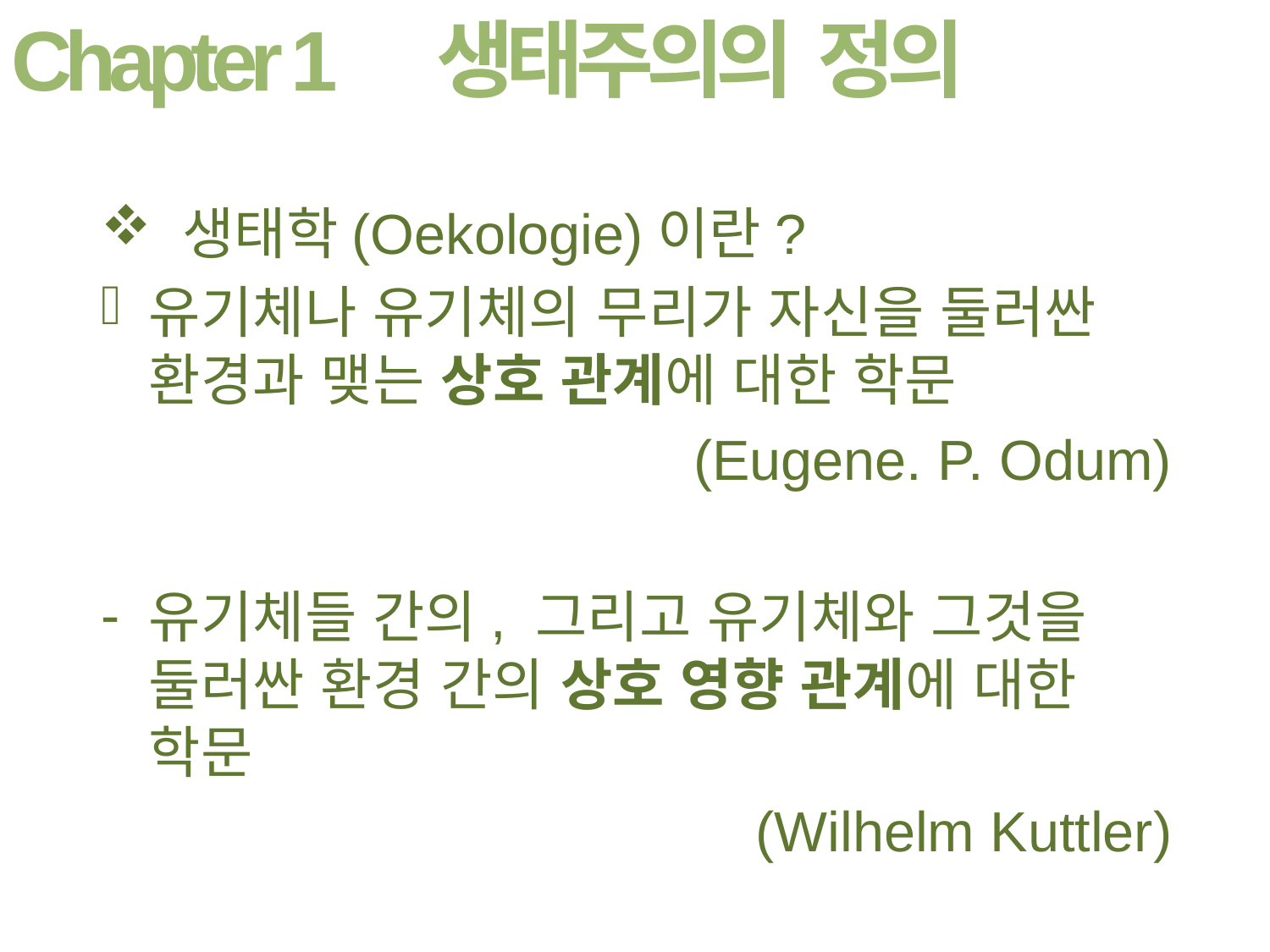

Chapter 1
생태주의의  정의
 생태학(Oekologie)이란?
유기체나 유기체의 무리가 자신을 둘러싼 환경과 맺는 상호 관계에 대한 학문
(Eugene. P. Odum)

유기체들 간의, 그리고 유기체와 그것을 둘러싼 환경 간의 상호 영향 관계에 대한 학문
(Wilhelm Kuttler)